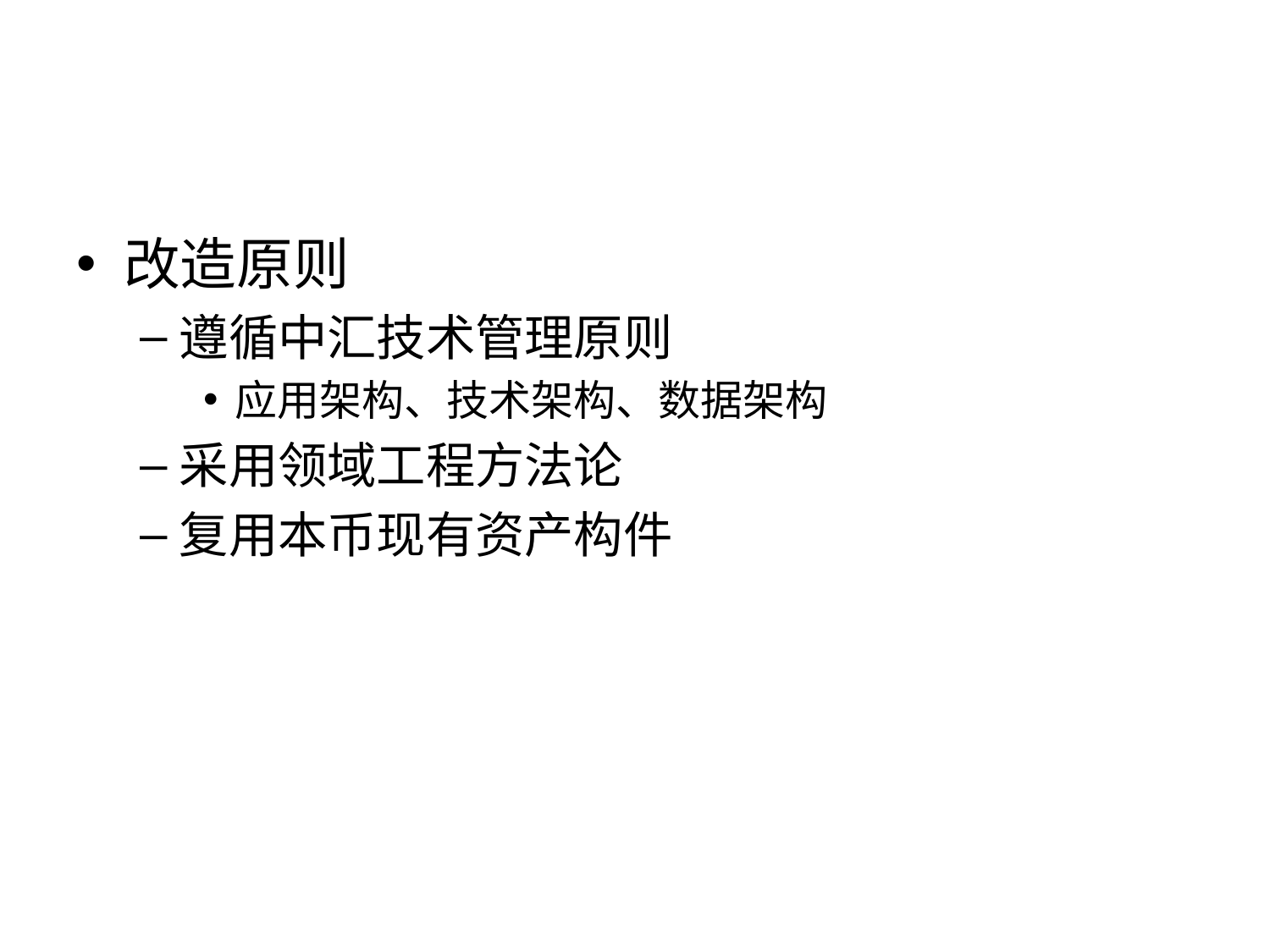

#
改造原则
遵循中汇技术管理原则
应用架构、技术架构、数据架构
采用领域工程方法论
复用本币现有资产构件